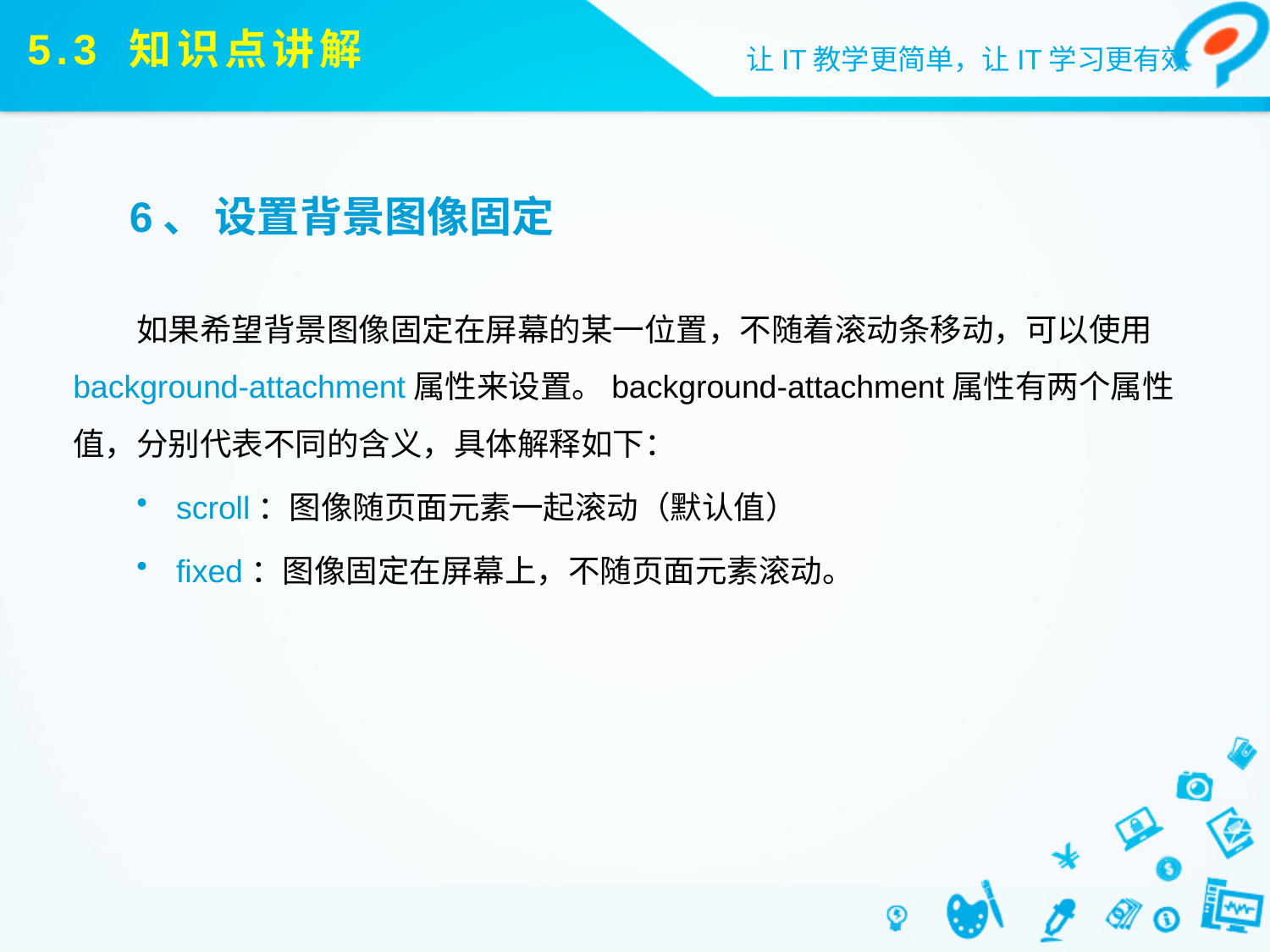

# 5.3 知识点讲解
6、 设置背景图像固定
如果希望背景图像固定在屏幕的某一位置，不随着滚动条移动，可以使用background-attachment属性来设置。background-attachment属性有两个属性值，分别代表不同的含义，具体解释如下：
scroll：图像随页面元素一起滚动（默认值）
fixed：图像固定在屏幕上，不随页面元素滚动。